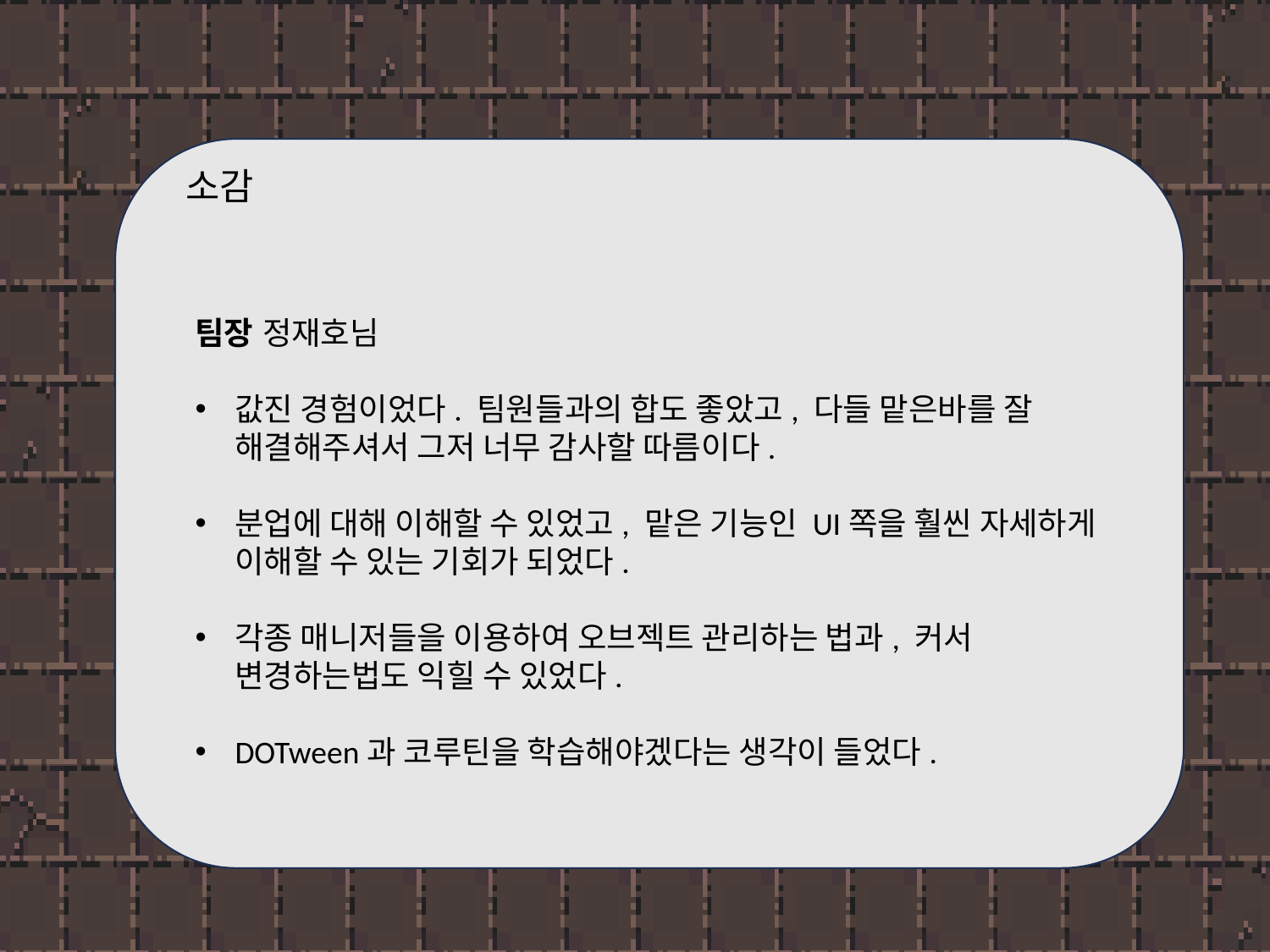

소감

팀장 정재호님

값진 경험이었다. 팀원들과의 합도 좋았고, 다들 맡은바를 잘 해결해주셔서 그저 너무 감사할 따름이다.

분업에 대해 이해할 수 있었고, 맡은 기능인 UI쪽을 훨씬 자세하게 이해할 수 있는 기회가 되었다.

각종 매니저들을 이용하여 오브젝트 관리하는 법과, 커서 변경하는법도 익힐 수 있었다.

DOTween과 코루틴을 학습해야겠다는 생각이 들었다.